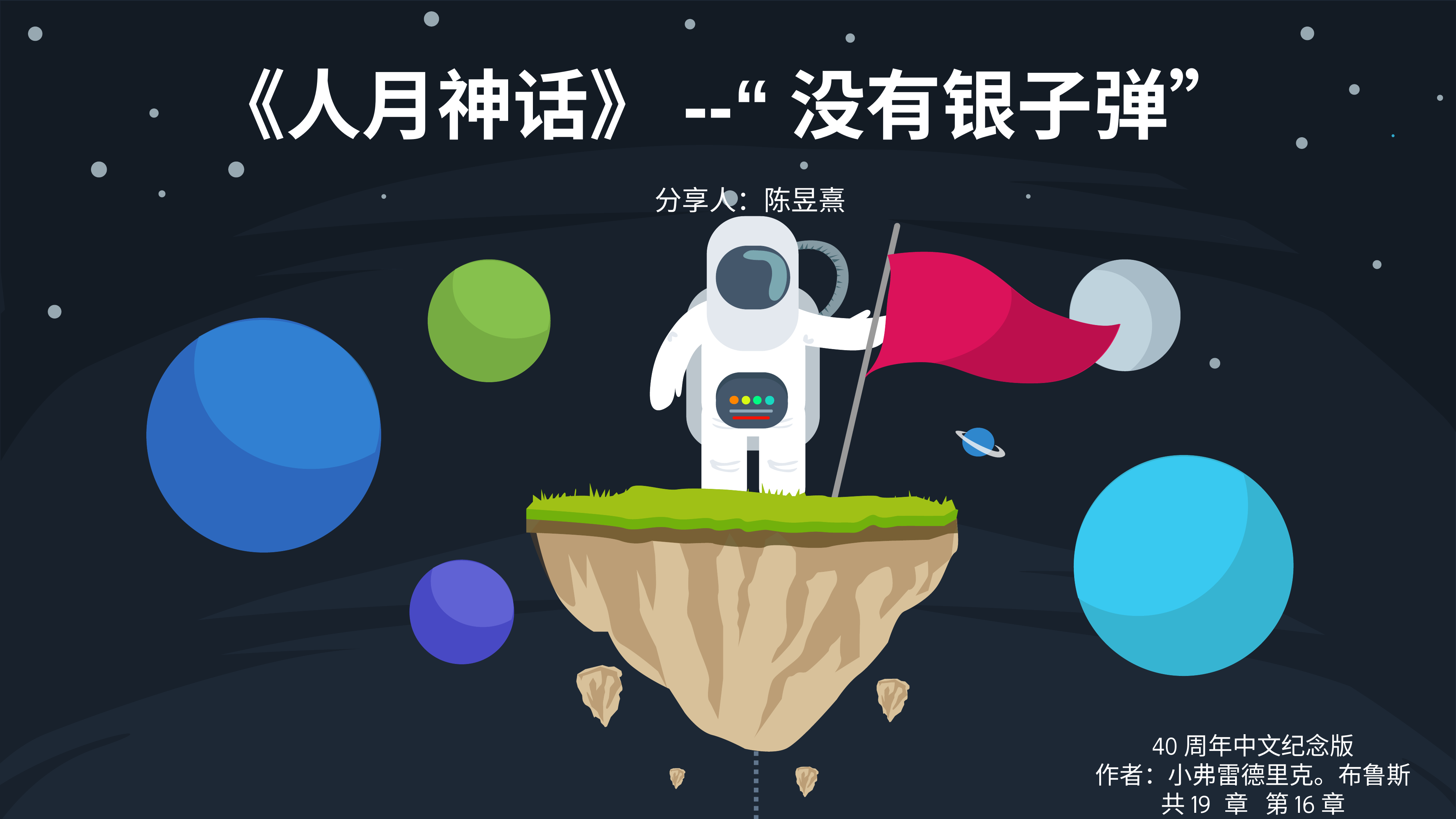

《人月神话》--“没有银子弹”
分享人：陈昱熹

40周年中文纪念版
作者：小弗雷德里克。布鲁斯
共19 章   第16章